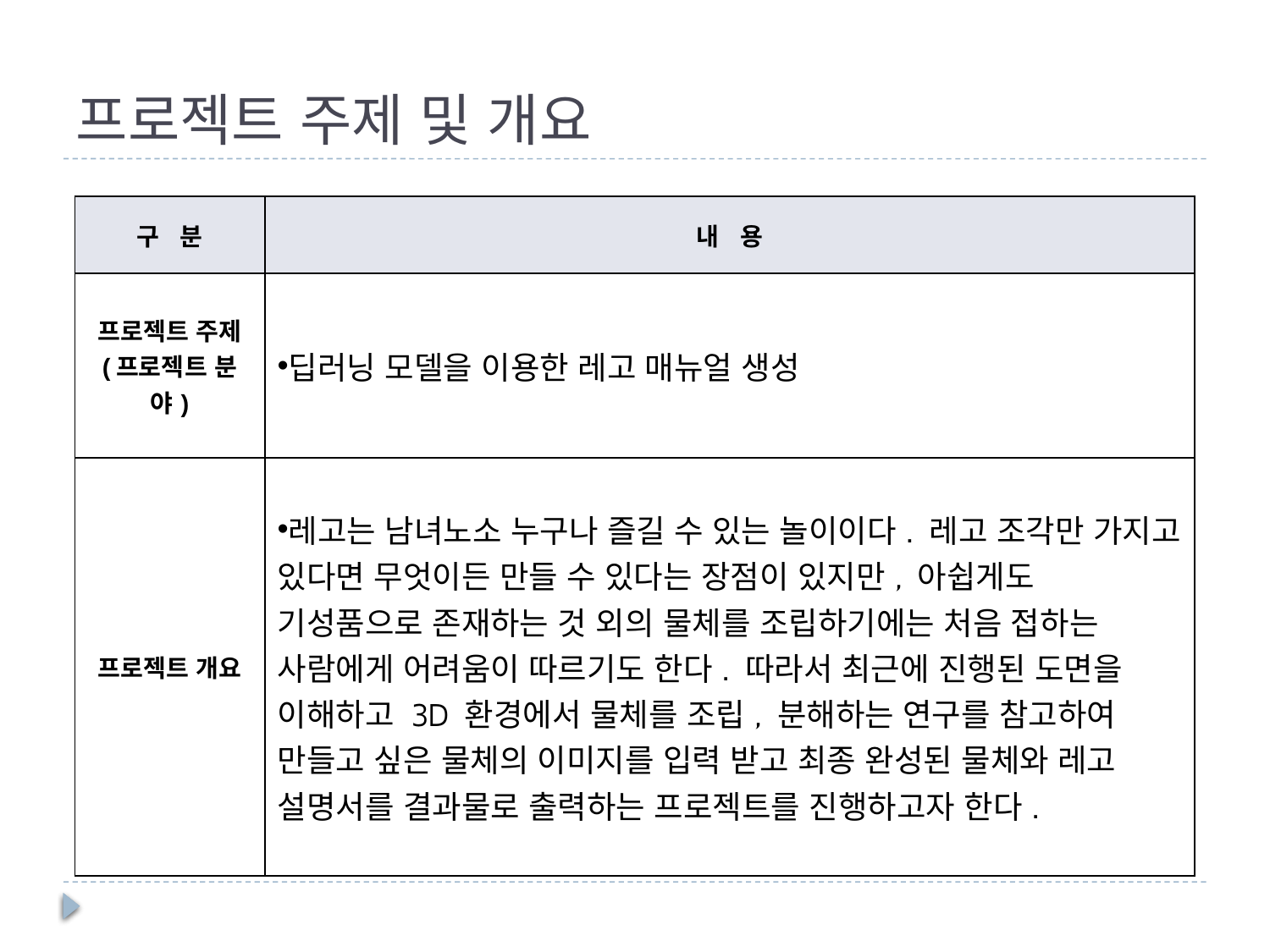

# 프로젝트 주제 및 개요
| 구 분 | 내 용 |
| --- | --- |
| 프로젝트 주제 (프로젝트 분야) | 딥러닝 모델을 이용한 레고 매뉴얼 생성 |
| 프로젝트 개요 | 레고는 남녀노소 누구나 즐길 수 있는 놀이이다. 레고 조각만 가지고 있다면 무엇이든 만들 수 있다는 장점이 있지만, 아쉽게도 기성품으로 존재하는 것 외의 물체를 조립하기에는 처음 접하는 사람에게 어려움이 따르기도 한다. 따라서 최근에 진행된 도면을 이해하고 3D 환경에서 물체를 조립, 분해하는 연구를 참고하여 만들고 싶은 물체의 이미지를 입력 받고 최종 완성된 물체와 레고 설명서를 결과물로 출력하는 프로젝트를 진행하고자 한다. |